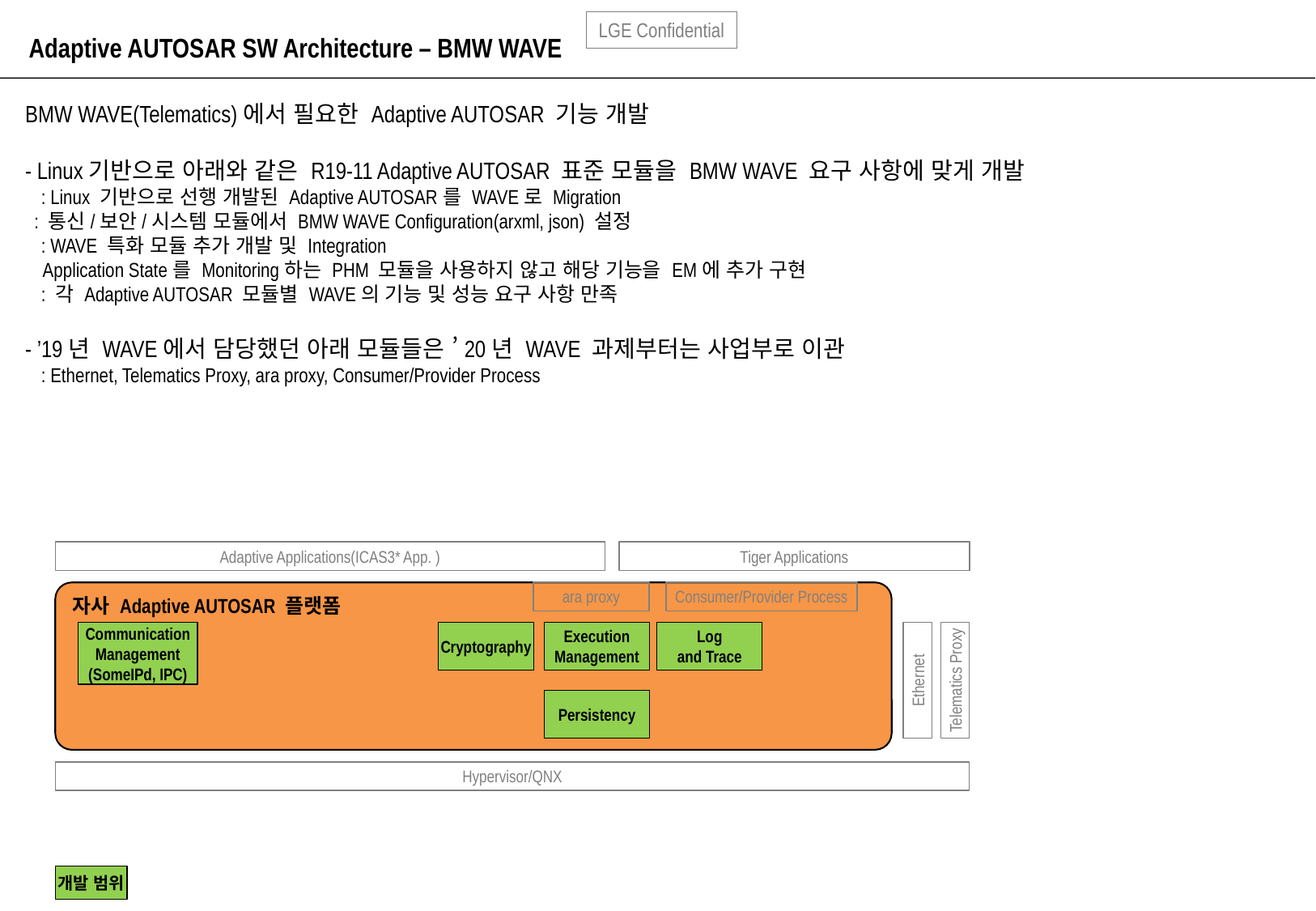

Adaptive AUTOSAR SW Architecture – BMW WAVE
BMW WAVE(Telematics)에서 필요한 Adaptive AUTOSAR 기능 개발
- Linux기반으로 아래와 같은 R19-11 Adaptive AUTOSAR 표준 모듈을 BMW WAVE 요구 사항에 맞게 개발
  : Linux 기반으로 선행 개발된 Adaptive AUTOSAR를 WAVE로 Migration
  : 통신/보안/시스템 모듈에서 BMW WAVE Configuration(arxml, json) 설정
  : WAVE 특화 모듈 추가 개발 및 Integration
    Application State를 Monitoring하는 PHM 모듈을 사용하지 않고 해당 기능을 EM에 추가 구현
  : 각 Adaptive AUTOSAR 모듈별 WAVE의 기능 및 성능 요구 사항 만족
- ’19년 WAVE에서 담당했던 아래 모듈들은 ’20년 WAVE 과제부터는 사업부로 이관
  : Ethernet, Telematics Proxy, ara proxy, Consumer/Provider Process
Adaptive Applications(ICAS3* App. )
Tiger Applications
ara proxy
Consumer/Provider Process
자사 Adaptive AUTOSAR 플랫폼
Communication
Management
(SomeIPd, IPC)
Cryptography
Execution
Management
Log
and Trace
Ethernet
Telematics Proxy
Persistency
Hypervisor/QNX
개발 범위